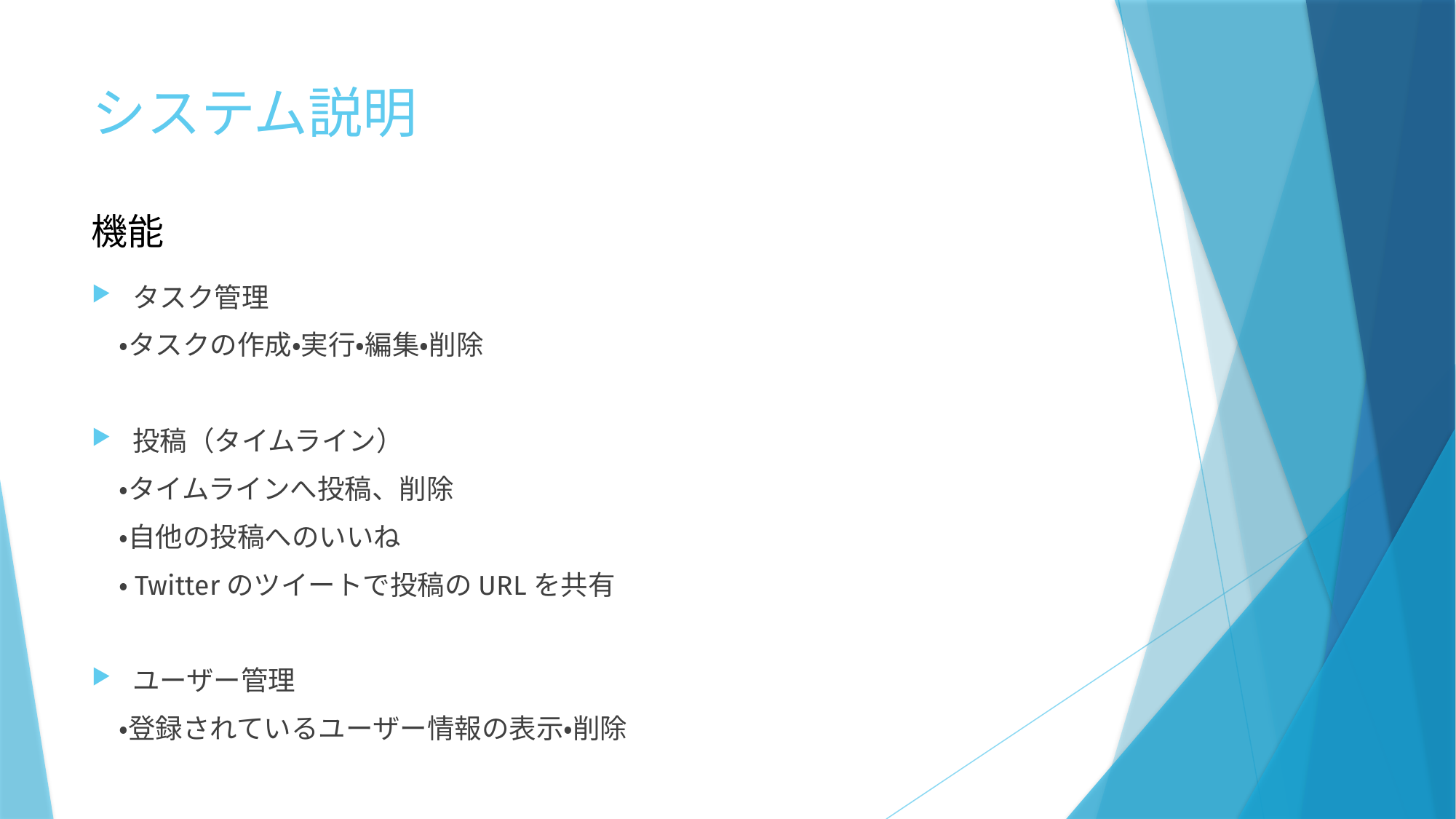

# システム説明
機能
タスク管理
　・タスクの作成・実行・編集・削除

投稿（タイムライン）
　・タイムラインへ投稿、削除
　・自他の投稿へのいいね
　・Twitterのツイートで投稿のURLを共有

ユーザー管理
　・登録されているユーザー情報の表示・削除